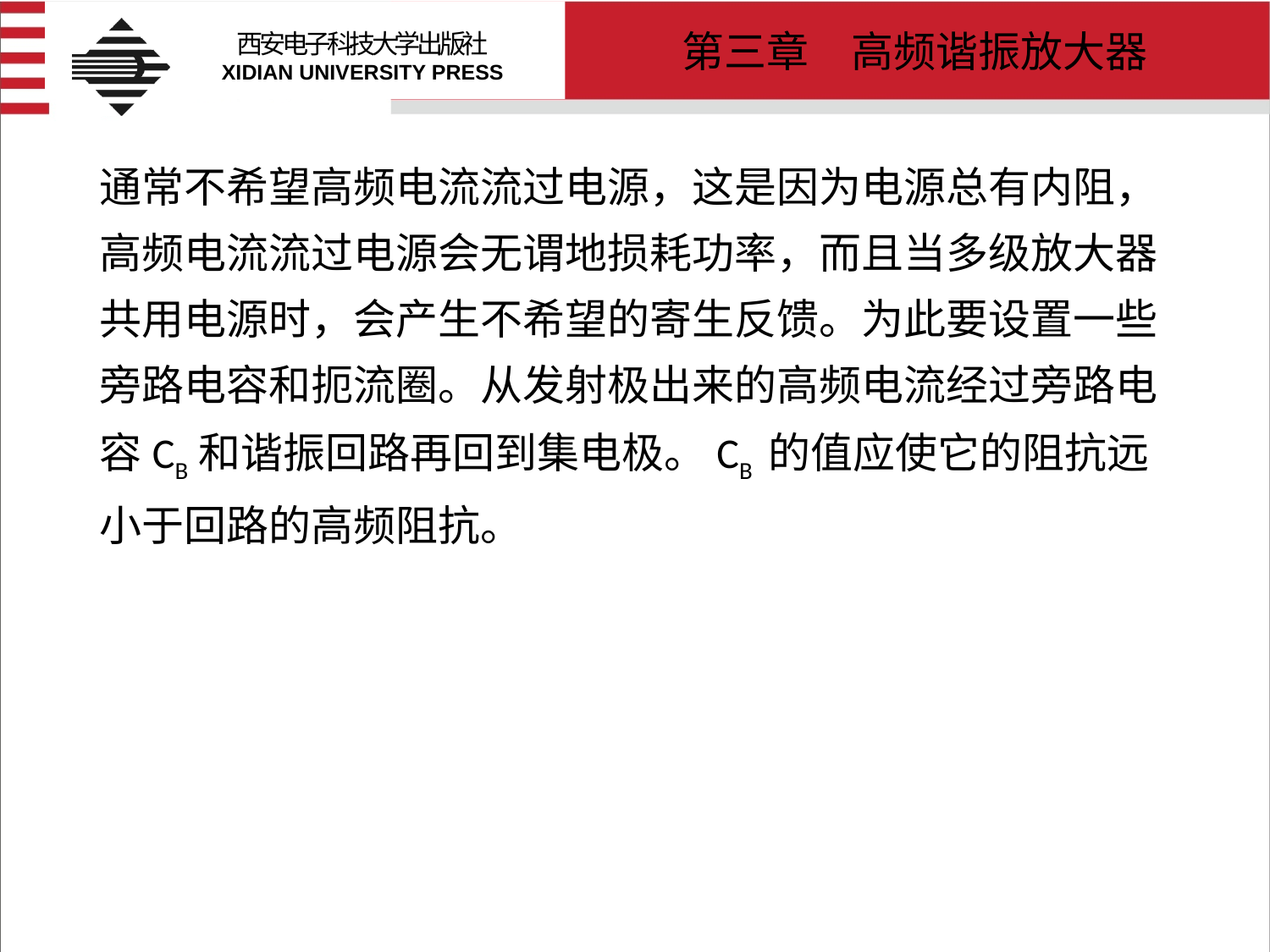

# 通常不希望高频电流流过电源，这是因为电源总有内阻，高频电流流过电源会无谓地损耗功率，而且当多级放大器共用电源时，会产生不希望的寄生反馈。为此要设置一些旁路电容和扼流圈。从发射极出来的高频电流经过旁路电容CB和谐振回路再回到集电极。CB 的值应使它的阻抗远小于回路的高频阻抗。